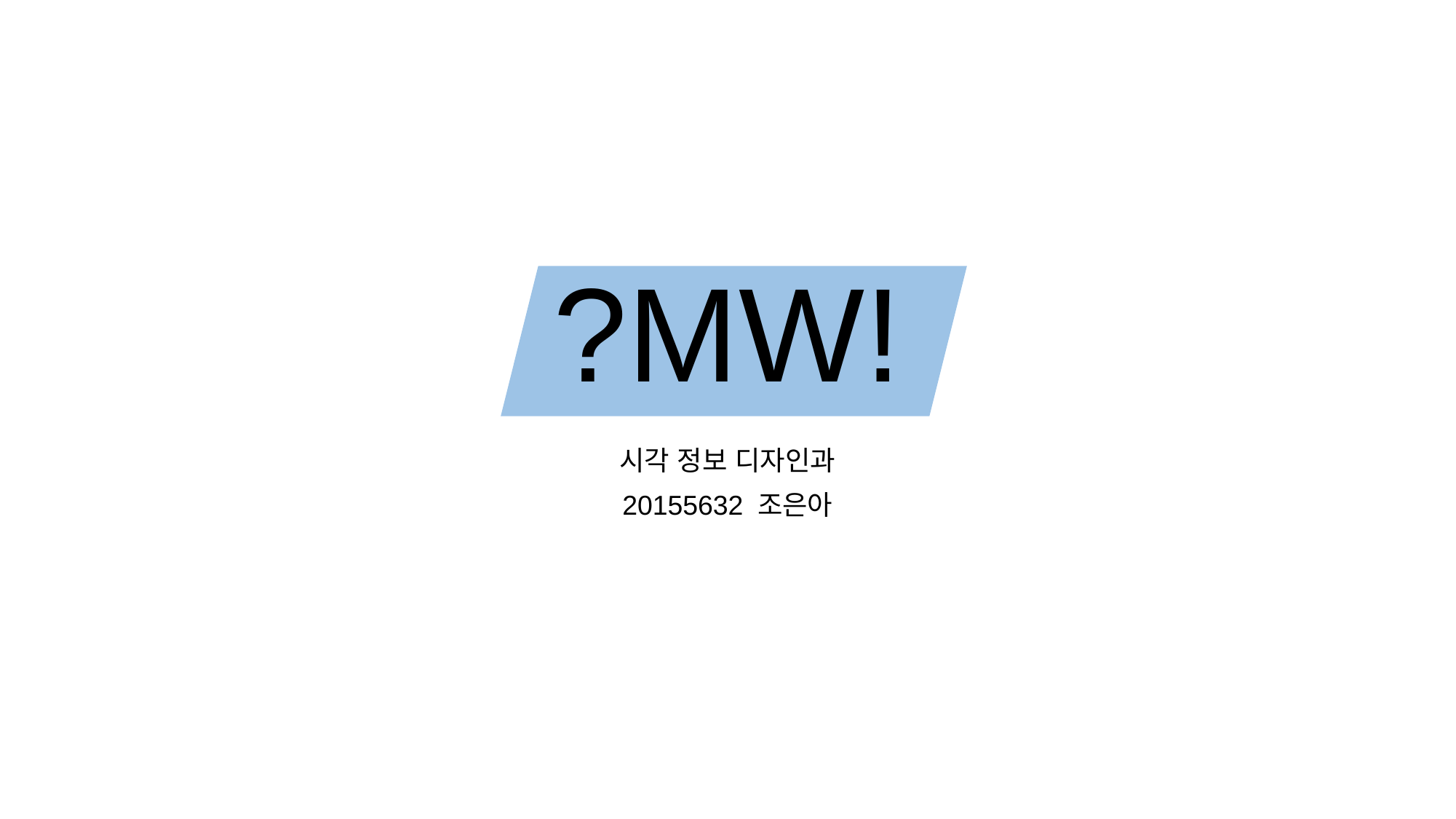

# ?MW!

시각 정보 디자인과
20155632 조은아